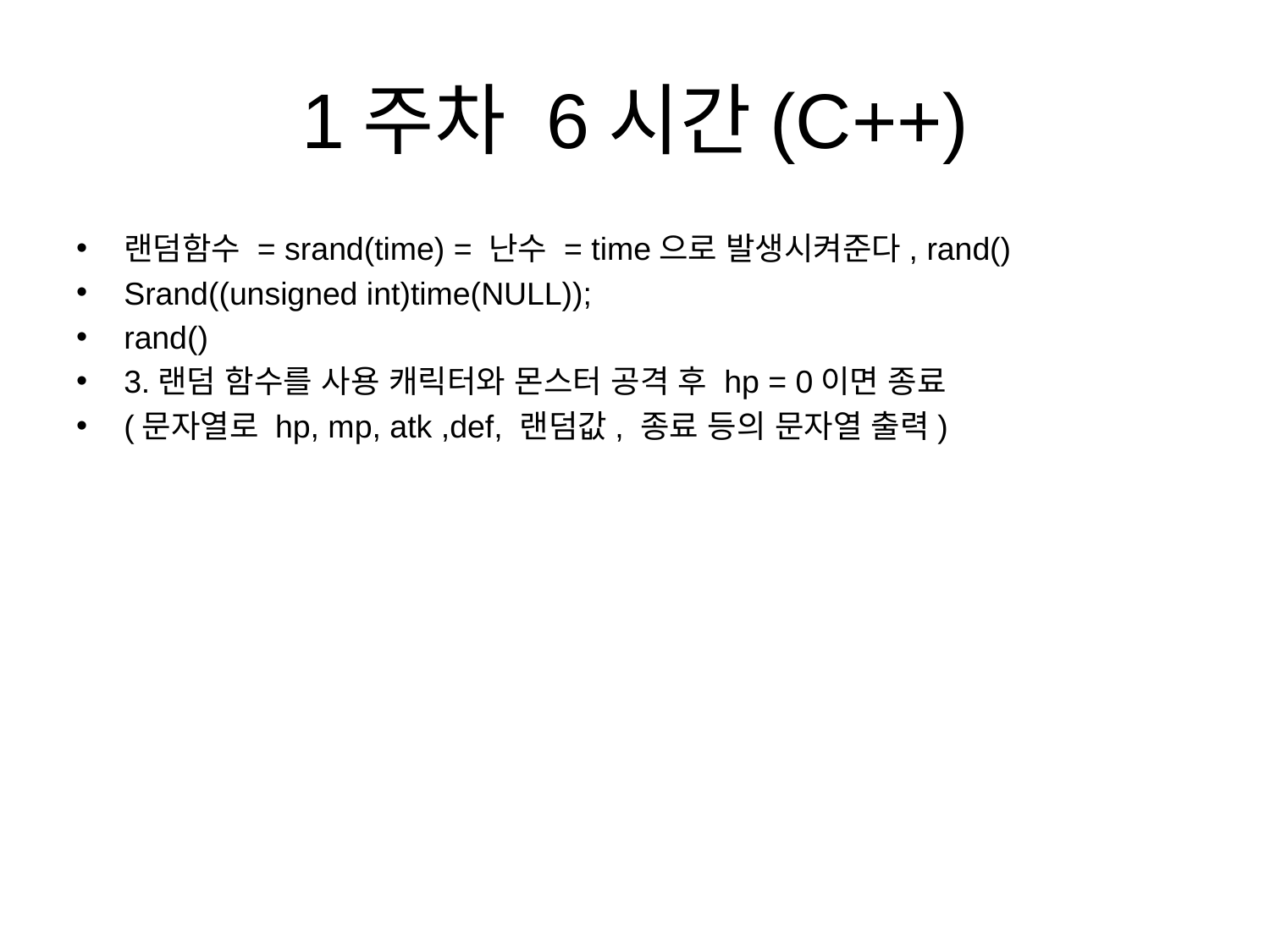

# 1주차 6시간(C++)
랜덤함수 = srand(time) = 난수 = time으로 발생시켜준다, rand()
Srand((unsigned int)time(NULL));
rand()
3.랜덤 함수를 사용 캐릭터와 몬스터 공격 후 hp = 0이면 종료
(문자열로 hp, mp, atk ,def, 랜덤값, 종료 등의 문자열 출력)